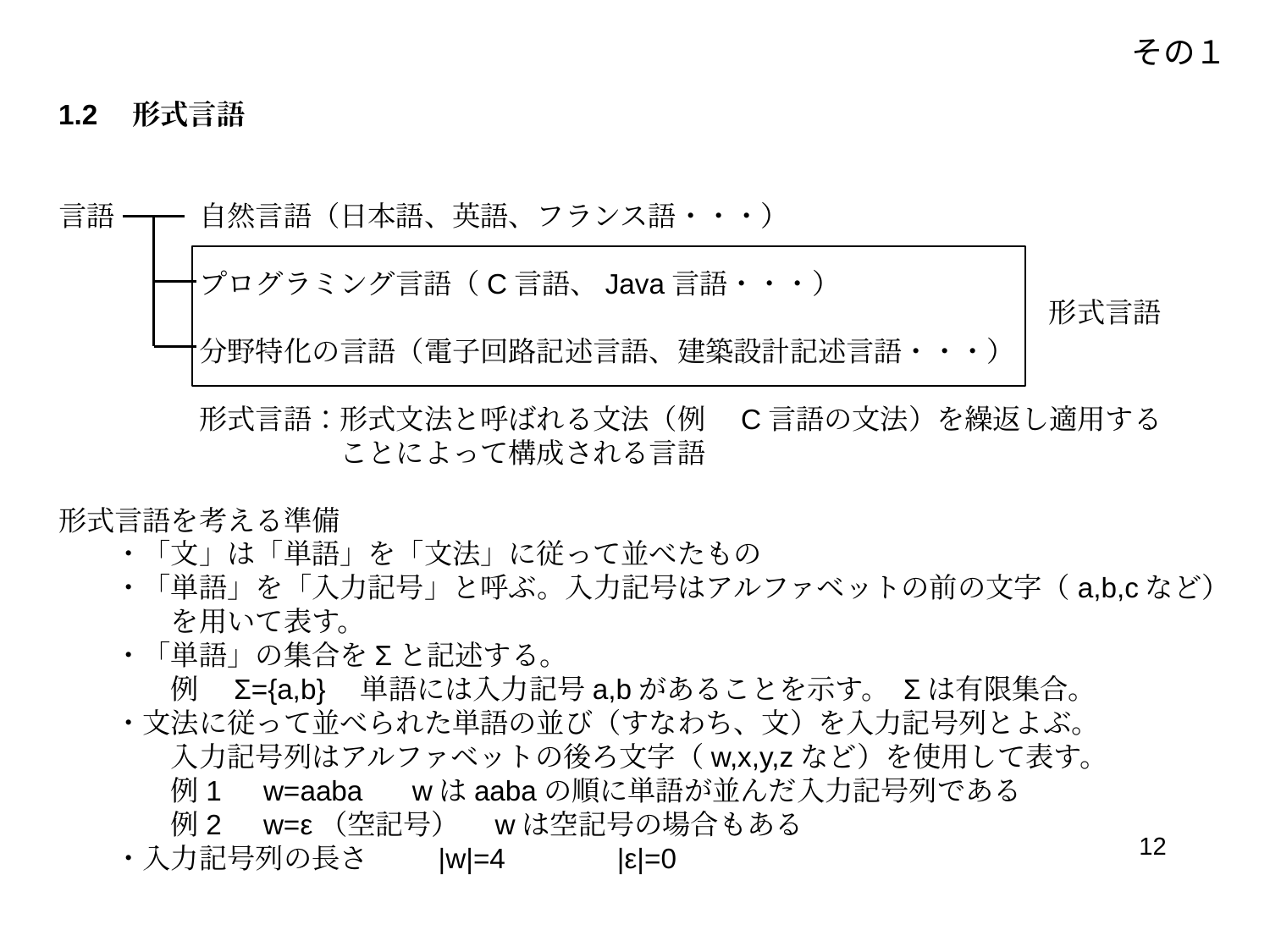

その１
1.2　形式言語

言語　　　自然言語（日本語、英語、フランス語・・・）

　　　　　プログラミング言語（C言語、Java言語・・・）

　　　　　分野特化の言語（電子回路記述言語、建築設計記述言語・・・）

　　　　　形式言語：形式文法と呼ばれる文法（例　C言語の文法）を繰返し適用する
　　　　　　　　　　ことによって構成される言語

形式言語を考える準備
　　・「文」は「単語」を「文法」に従って並べたもの
　　・「単語」を「入力記号」と呼ぶ。入力記号はアルファベットの前の文字（a,b,cなど）
　　　　を用いて表す。
　　・「単語」の集合をΣと記述する。
　　　　例　Σ={a,b}　単語には入力記号a,bがあることを示す。 Σは有限集合。
　　・文法に従って並べられた単語の並び（すなわち、文）を入力記号列とよぶ。
　　　　入力記号列はアルファベットの後ろ文字（w,x,y,zなど）を使用して表す。
　　　　例1　w=aaba 　wはaabaの順に単語が並んだ入力記号列である
　　　　例2　w=ε（空記号）　wは空記号の場合もある
　　・入力記号列の長さ　　 |w|=4　          |ε|=0

形式言語
12